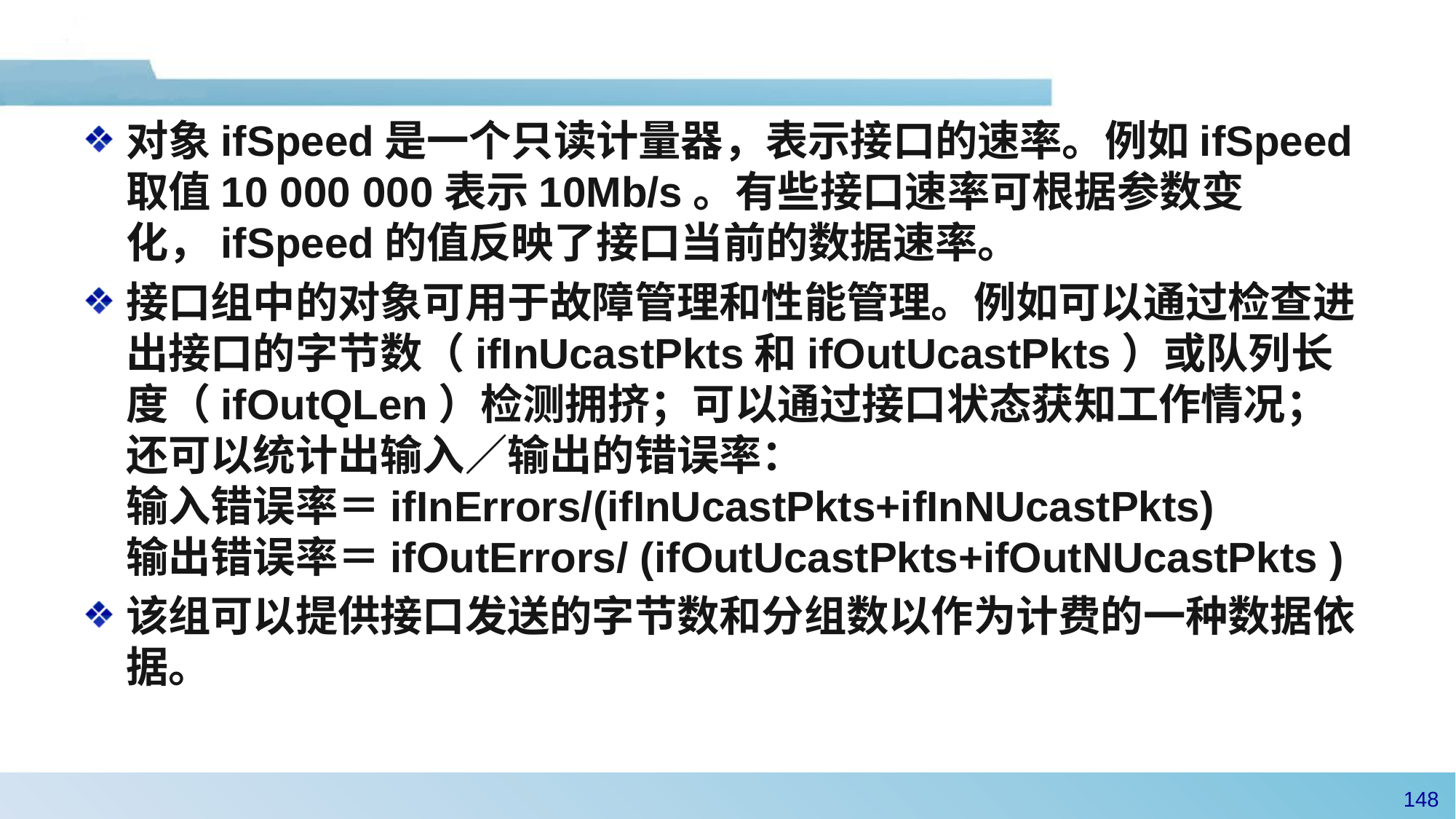

对象ifSpeed是一个只读计量器，表示接口的速率。例如ifSpeed取值10 000 000表示10Mb/s。有些接口速率可根据参数变化，ifSpeed的值反映了接口当前的数据速率。
接口组中的对象可用于故障管理和性能管理。例如可以通过检查进出接口的字节数（ifInUcastPkts和ifOutUcastPkts）或队列长度（ifOutQLen）检测拥挤；可以通过接口状态获知工作情况；还可以统计出输入／输出的错误率：
输入错误率＝ifInErrors/(ifInUcastPkts+ifInNUcastPkts)
输出错误率＝ifOutErrors/ (ifOutUcastPkts+ifOutNUcastPkts )
该组可以提供接口发送的字节数和分组数以作为计费的一种数据依据。
148